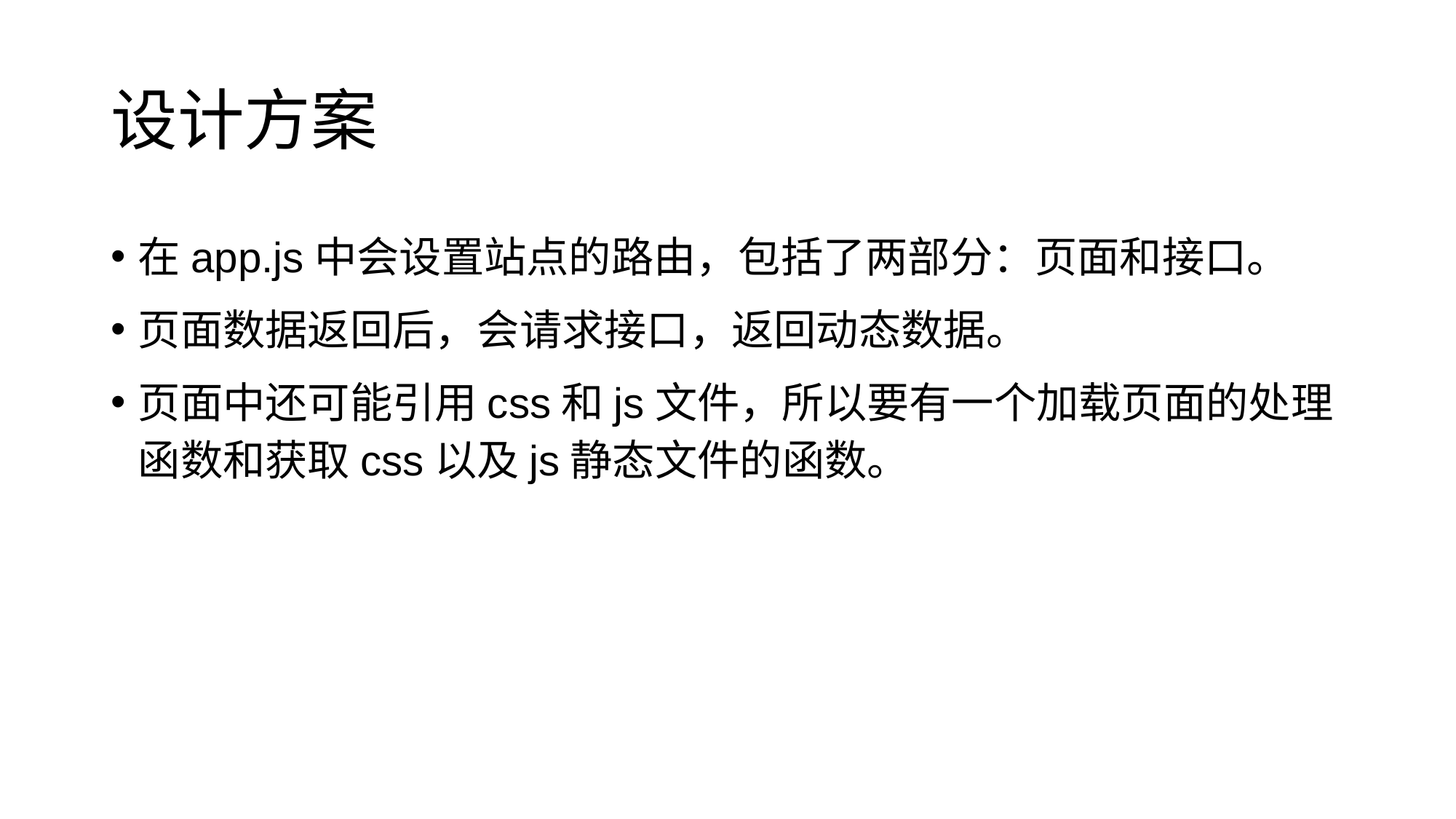

# 设计方案
在app.js中会设置站点的路由，包括了两部分：页面和接口。
页面数据返回后，会请求接口，返回动态数据。
页面中还可能引用css和js文件，所以要有一个加载页面的处理函数和获取css以及js静态文件的函数。